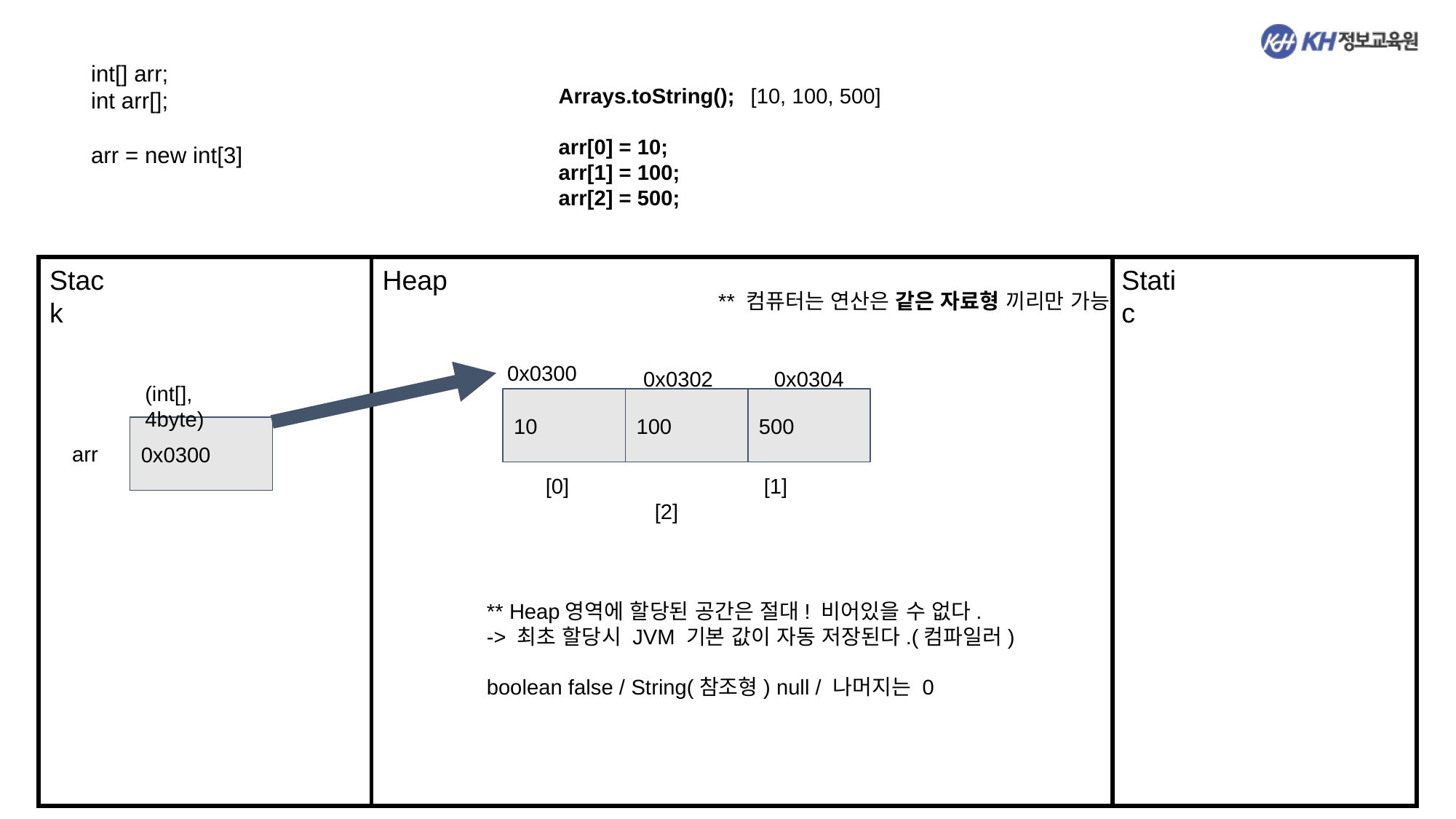

int[] arr;
int arr[];

arr = new int[3]
Arrays.toString();

arr[0] = 10;
arr[1] = 100;
arr[2] = 500;
[10, 100, 500]

Stack
Heap
Static
** 컴퓨터는 연산은 같은 자료형 끼리만 가능
0x0300
0x0302
0x0304
(int[], 4byte)
10
100
500
0x0300
arr
[0]		[1]		[2]
** Heap영역에 할당된 공간은 절대! 비어있을 수 없다.
-> 최초 할당시 JVM 기본 값이 자동 저장된다.(컴파일러)

boolean false / String(참조형) null / 나머지는 0